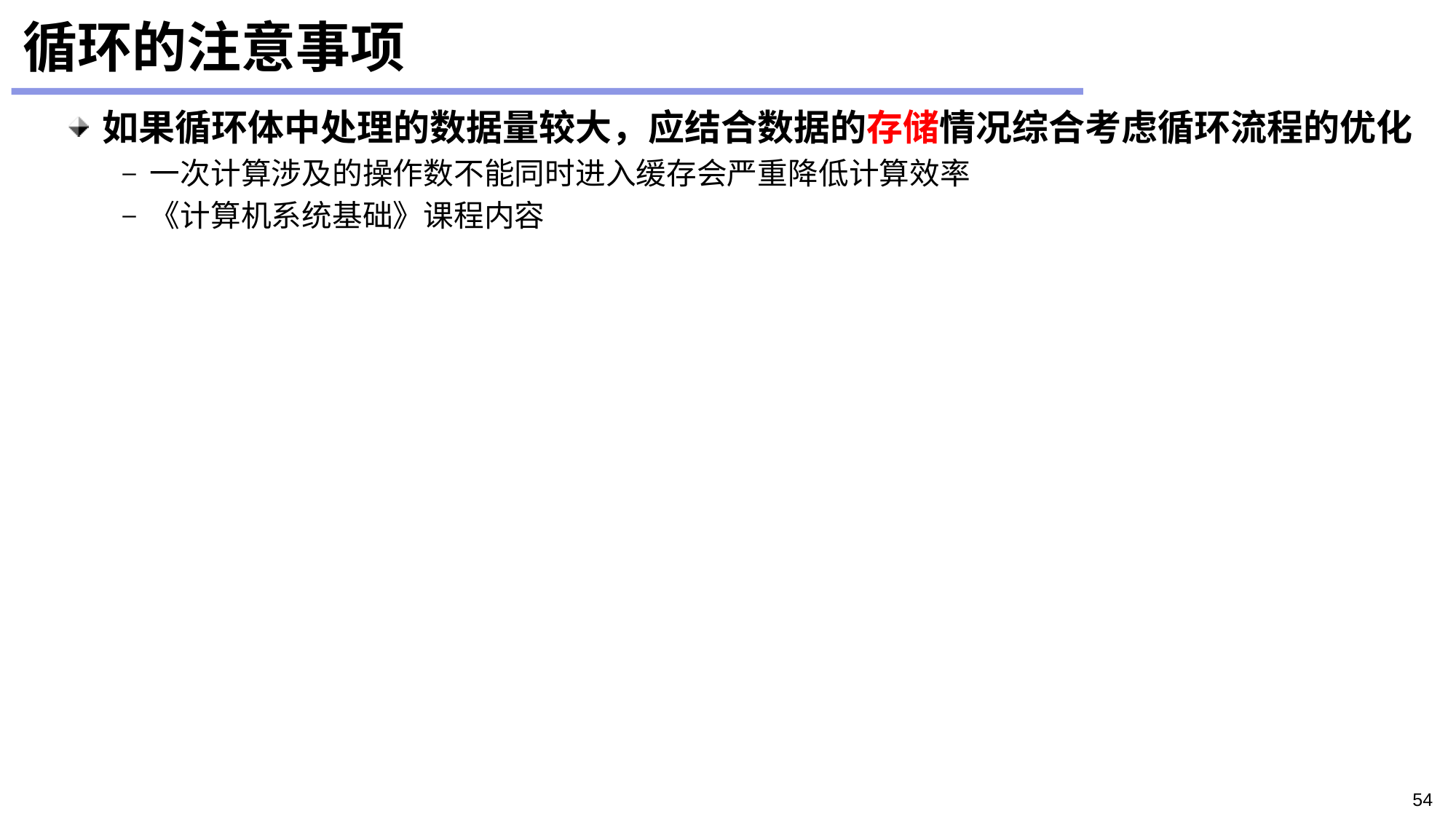

# 循环的注意事项
如果循环体中处理的数据量较大，应结合数据的存储情况综合考虑循环流程的优化
一次计算涉及的操作数不能同时进入缓存会严重降低计算效率
《计算机系统基础》课程内容
54